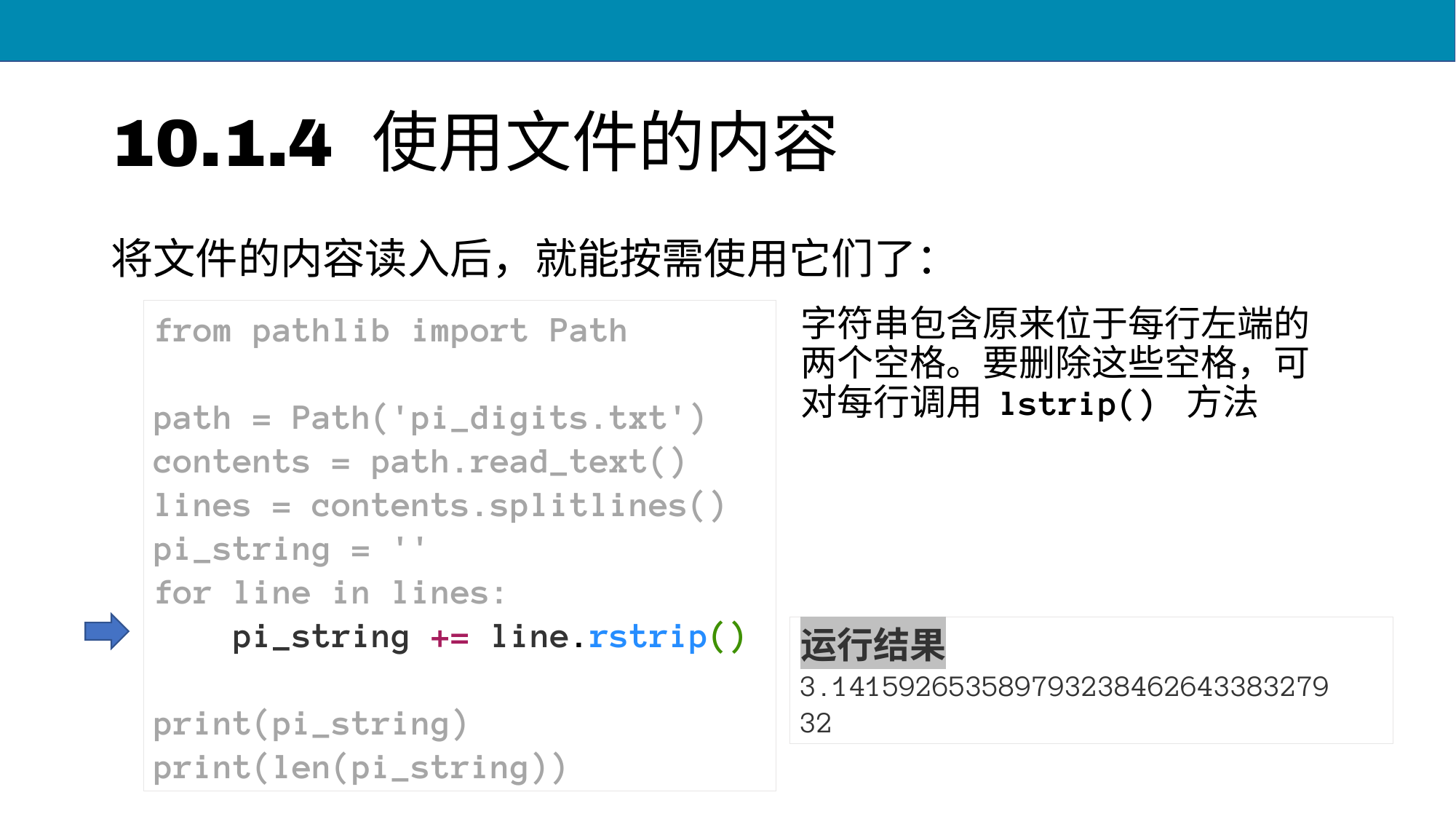

# 10.1.4 使用文件的内容
将文件的内容读入后，就能按需使用它们了：

from pathlib import Path
path = Path('pi_digits.txt')
contents = path.read_text()
lines = contents.splitlines()
pi_string = ''
for line in lines:
    pi_string += line.rstrip()
print(pi_string)
print(len(pi_string))
字符串包含原来位于每行左端的两个空格。要删除这些空格，可对每行调用 lstrip() 方法

运行结果
3.141592653589793238462643383279
32